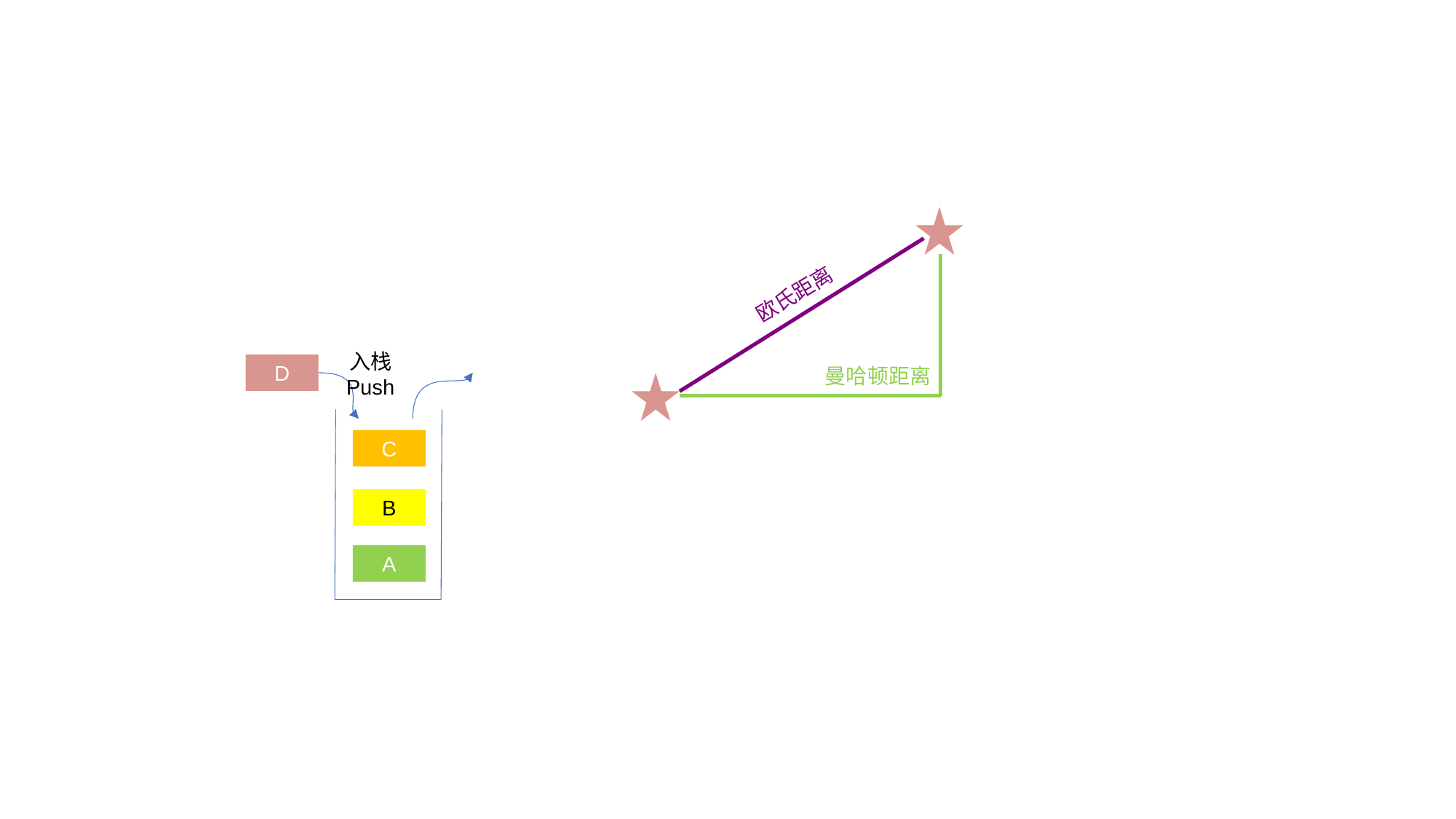

欧氏距离
入栈
Push
D
曼哈顿距离

C
B
A